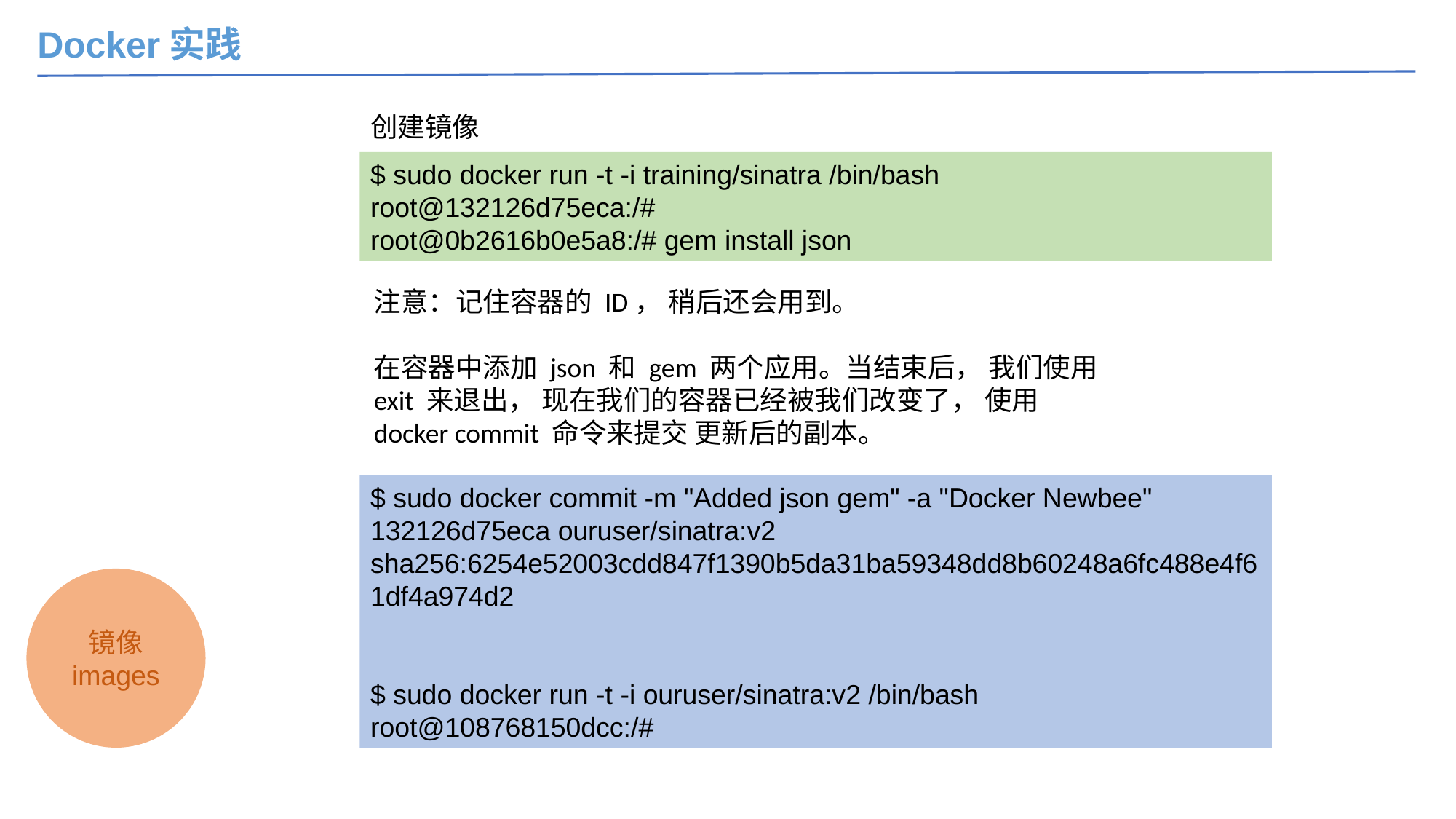

Docker实践
创建镜像
$ sudo docker run -t -i training/sinatra /bin/bash
root@132126d75eca:/#
root@0b2616b0e5a8:/# gem install json
注意：记住容器的 ID， 稍后还会用到。

在容器中添加 json 和 gem 两个应用。当结束后， 我们使用 exit 来退出， 现在我们的容器已经被我们改变了， 使用 docker commit 命令来提交 更新后的副本。
$ sudo docker commit -m "Added json gem" -a "Docker Newbee" 132126d75eca ouruser/sinatra:v2
sha256:6254e52003cdd847f1390b5da31ba59348dd8b60248a6fc488e4f61df4a974d2

$ sudo docker run -t -i ouruser/sinatra:v2 /bin/bash
root@108768150dcc:/#
镜像
images